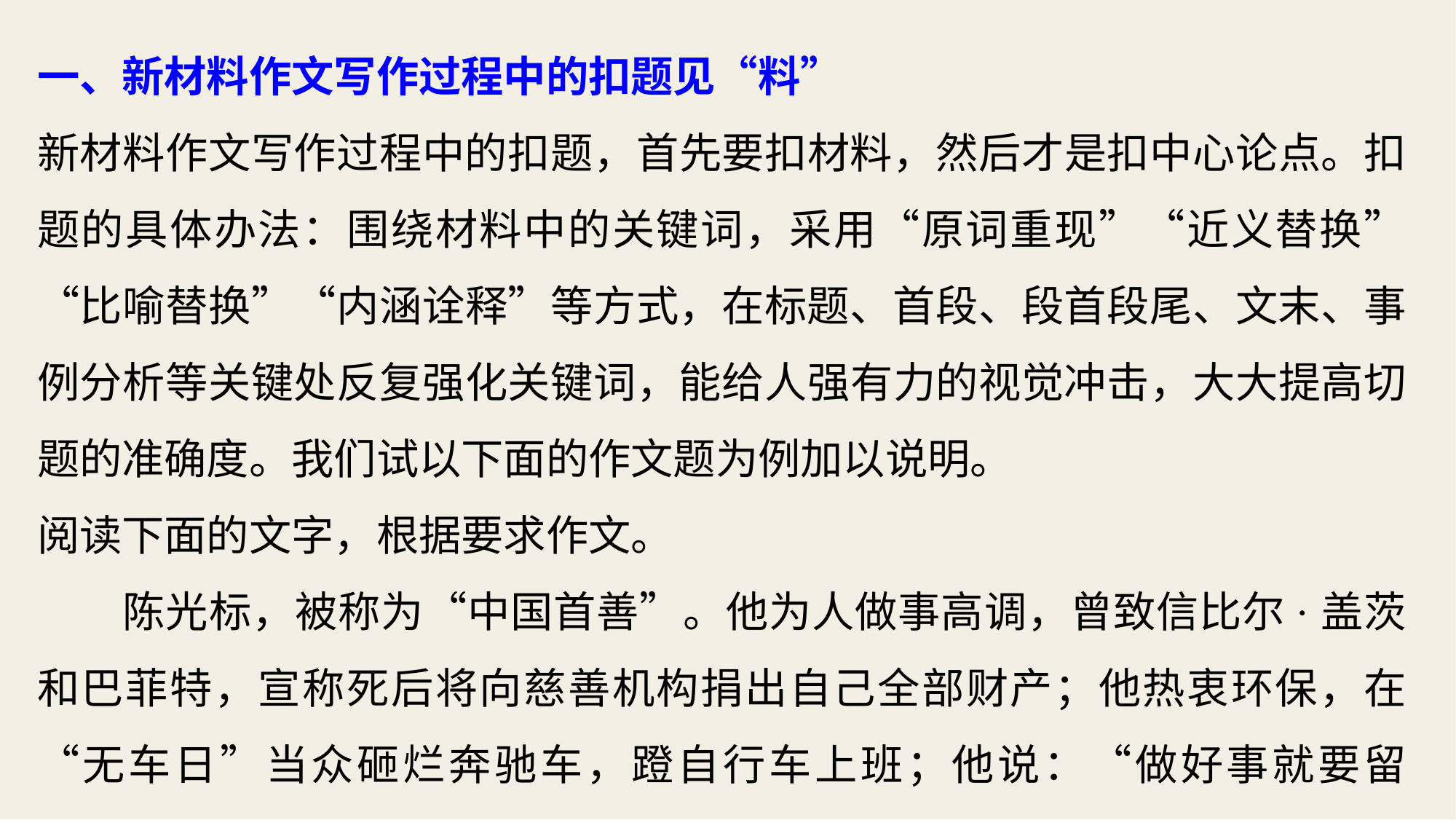

一、新材料作文写作过程中的扣题见“料”
新材料作文写作过程中的扣题，首先要扣材料，然后才是扣中心论点。扣题的具体办法：围绕材料中的关键词，采用“原词重现”“近义替换”“比喻替换”“内涵诠释”等方式，在标题、首段、段首段尾、文末、事例分析等关键处反复强化关键词，能给人强有力的视觉冲击，大大提高切题的准确度。我们试以下面的作文题为例加以说明。
阅读下面的文字，根据要求作文。
陈光标，被称为“中国首善”。他为人做事高调，曾致信比尔·盖茨和巴菲特，宣称死后将向慈善机构捐出自己全部财产；他热衷环保，在“无车日”当众砸烂奔驰车，蹬自行车上班；他说：“做好事就要留名。”